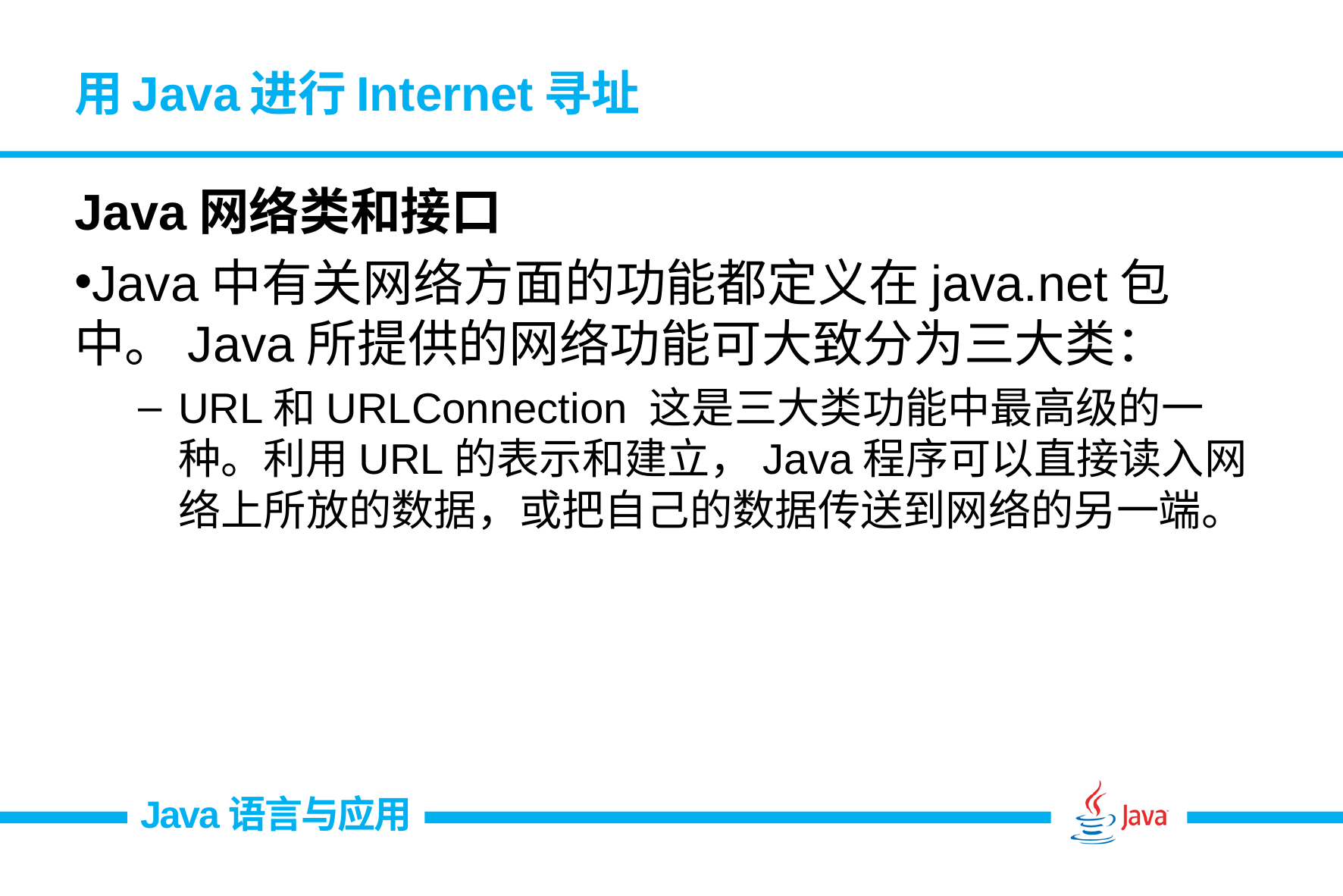

# 用Java进行Internet寻址
Java网络类和接口
Java中有关网络方面的功能都定义在java.net包中。Java所提供的网络功能可大致分为三大类：
URL和URLConnection 这是三大类功能中最高级的一种。利用URL的表示和建立，Java程序可以直接读入网络上所放的数据，或把自己的数据传送到网络的另一端。